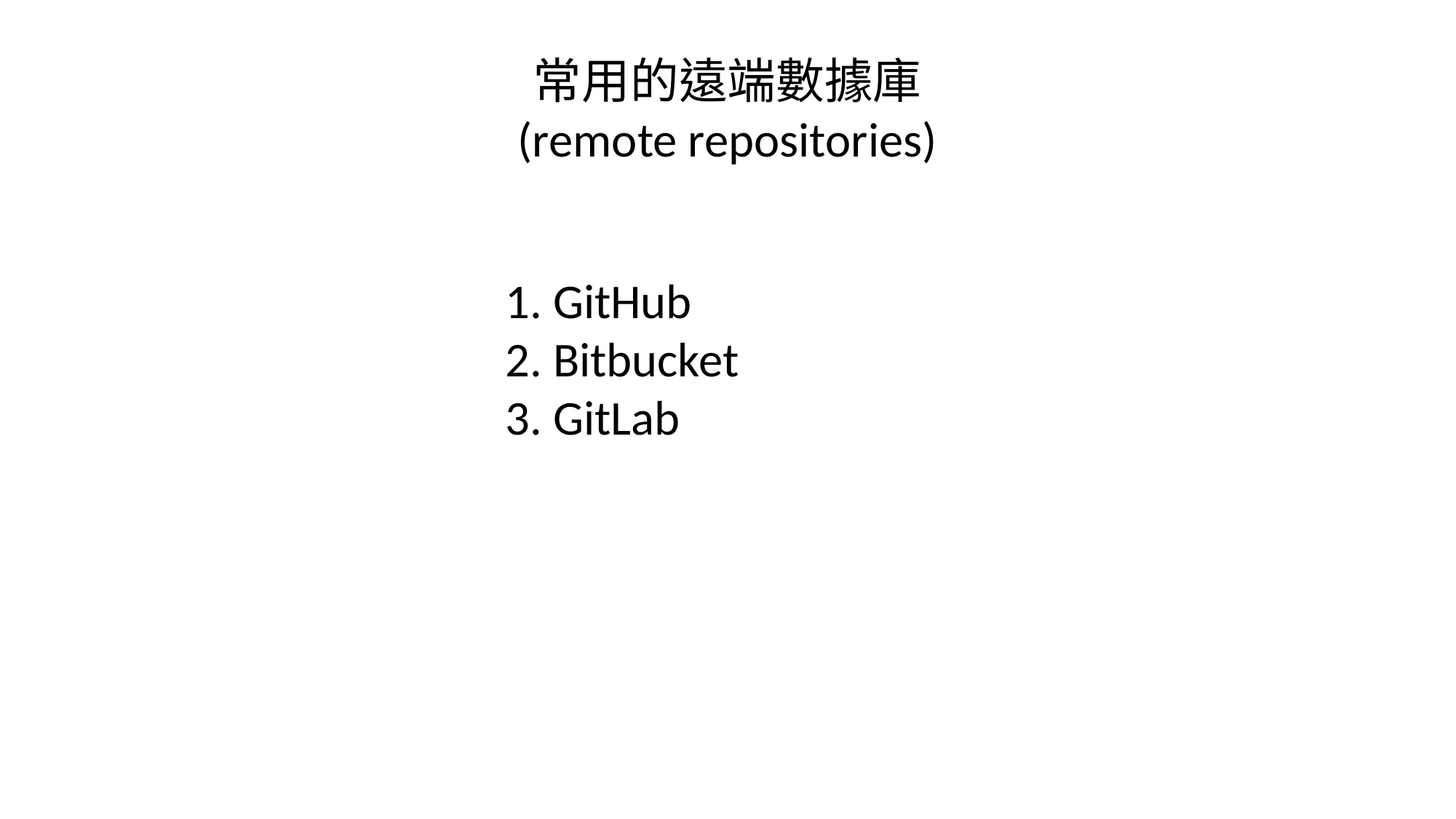

常用的遠端數據庫
(remote repositories)
1. GitHub
2. Bitbucket
3. GitLab